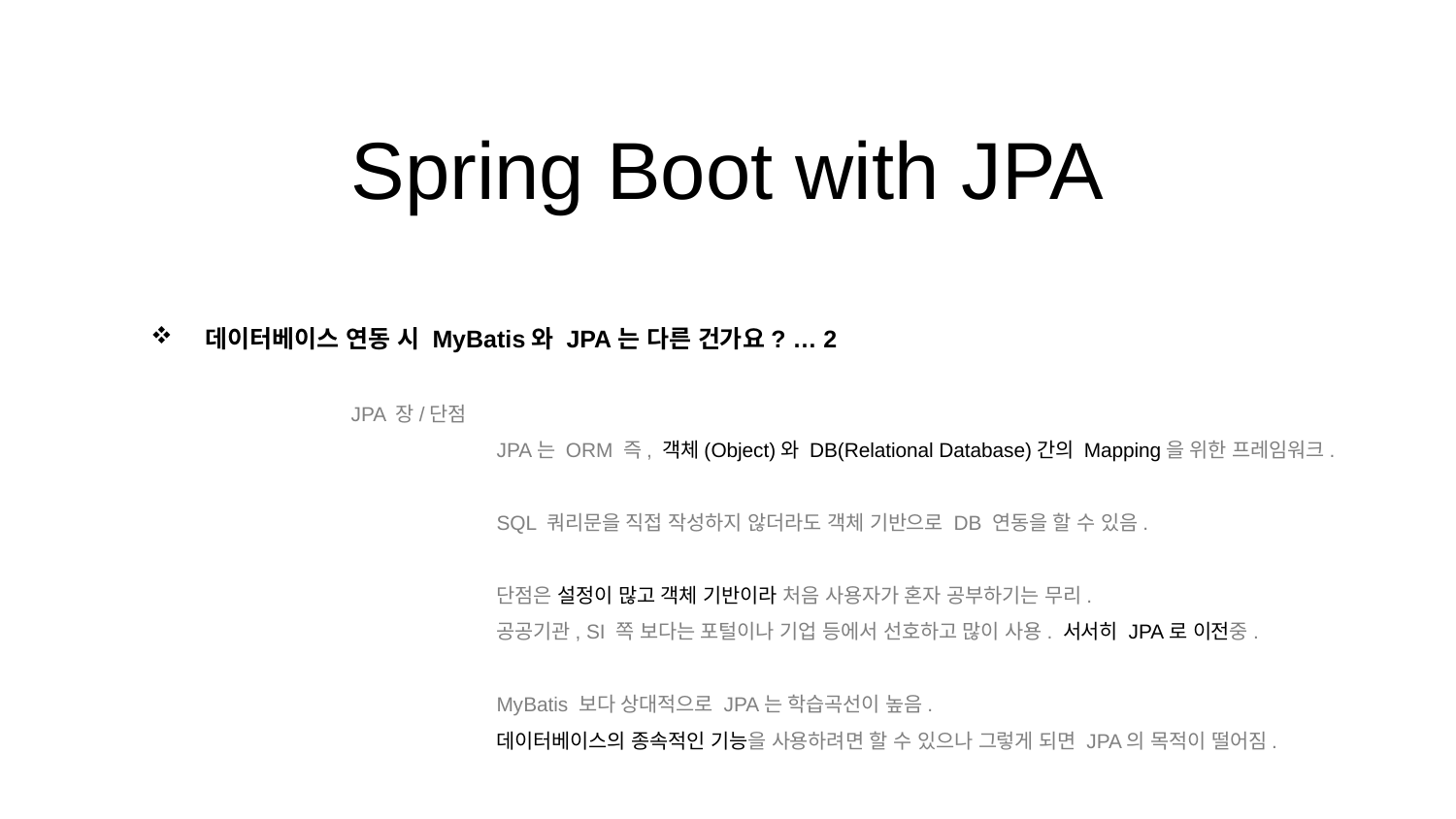

Spring Boot with JPA
데이터베이스 연동 시 MyBatis와 JPA는 다른 건가요? … 2
	JPA 장/단점
		JPA는 ORM 즉, 객체(Object)와 DB(Relational Database)간의 Mapping을 위한 프레임워크.
		SQL 쿼리문을 직접 작성하지 않더라도 객체 기반으로 DB 연동을 할 수 있음.
		단점은 설정이 많고 객체 기반이라 처음 사용자가 혼자 공부하기는 무리.
		공공기관, SI 쪽 보다는 포털이나 기업 등에서 선호하고 많이 사용. 서서히 JPA로 이전중.
		MyBatis 보다 상대적으로 JPA는 학습곡선이 높음.
		데이터베이스의 종속적인 기능을 사용하려면 할 수 있으나 그렇게 되면 JPA의 목적이 떨어짐.